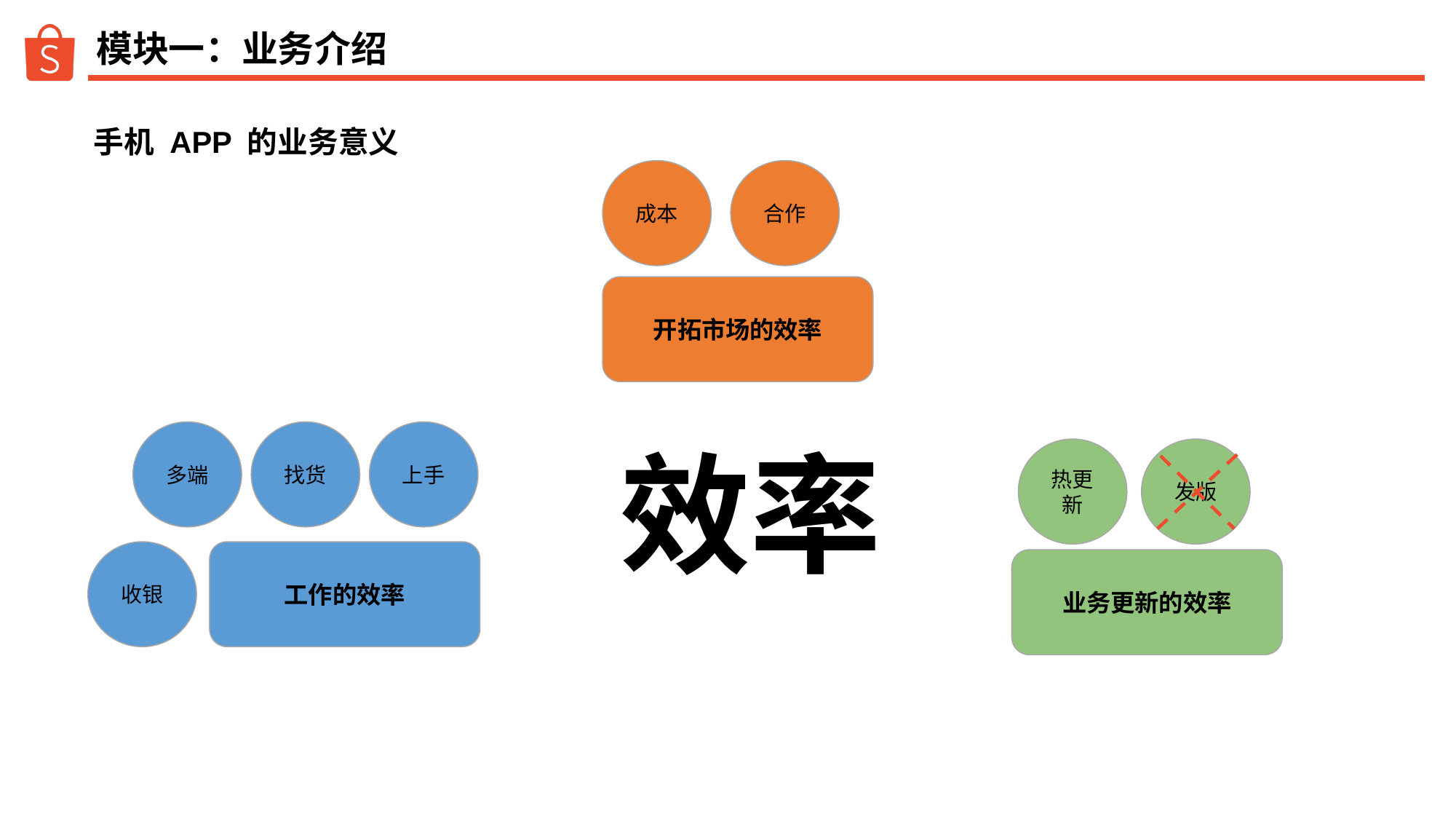

# 模块一：业务介绍
手机 APP 的业务意义
成本
合作
开拓市场的效率
多端
找货
上手
效率
热更新
发版
收银
工作的效率
业务更新的效率